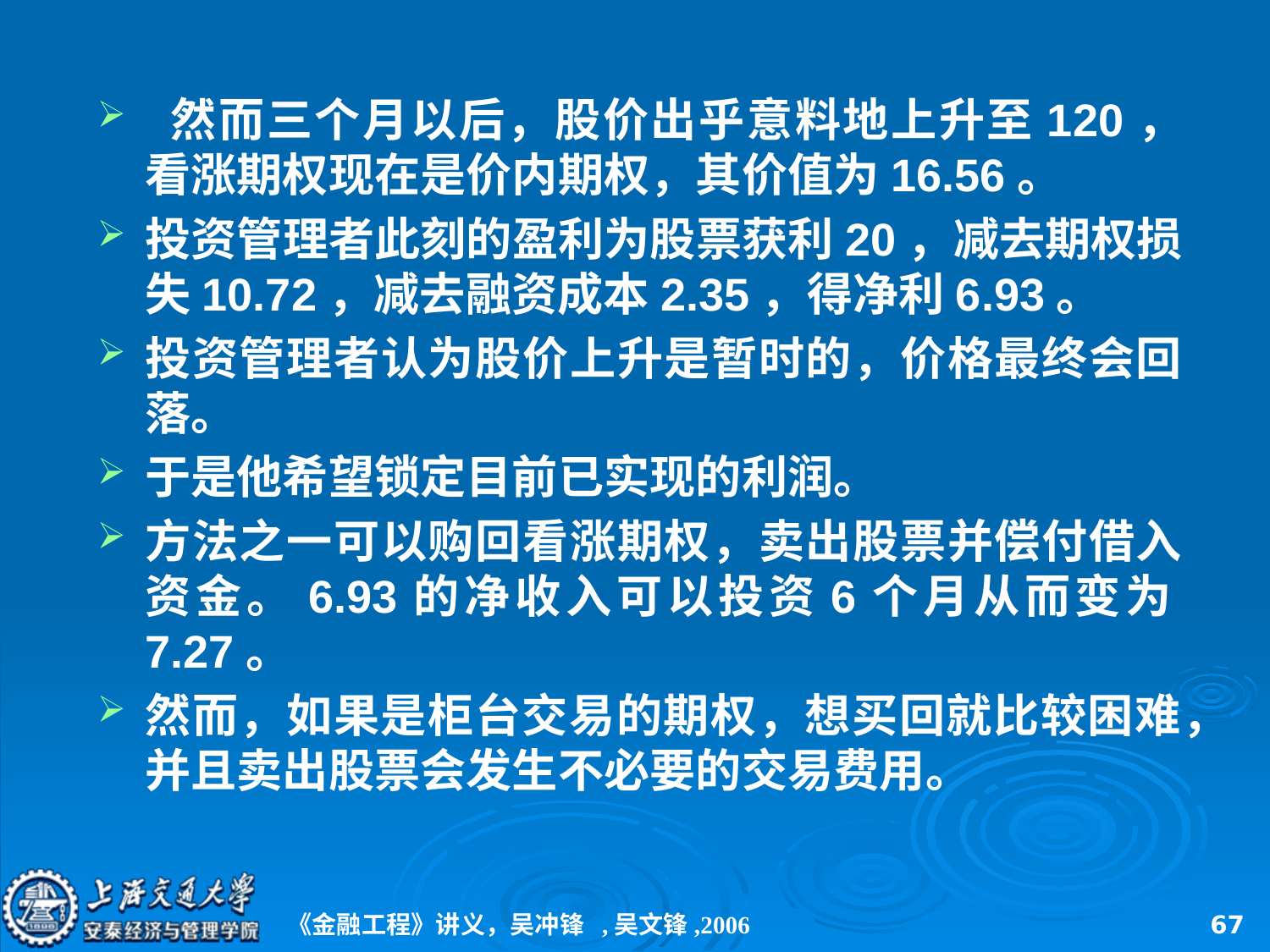

然而三个月以后，股价出乎意料地上升至120，看涨期权现在是价内期权，其价值为16.56。
投资管理者此刻的盈利为股票获利20，减去期权损失10.72，减去融资成本2.35，得净利6.93。
投资管理者认为股价上升是暂时的，价格最终会回落。
于是他希望锁定目前已实现的利润。
方法之一可以购回看涨期权，卖出股票并偿付借入资金。6.93的净收入可以投资6个月从而变为7.27。
然而，如果是柜台交易的期权，想买回就比较困难，并且卖出股票会发生不必要的交易费用。